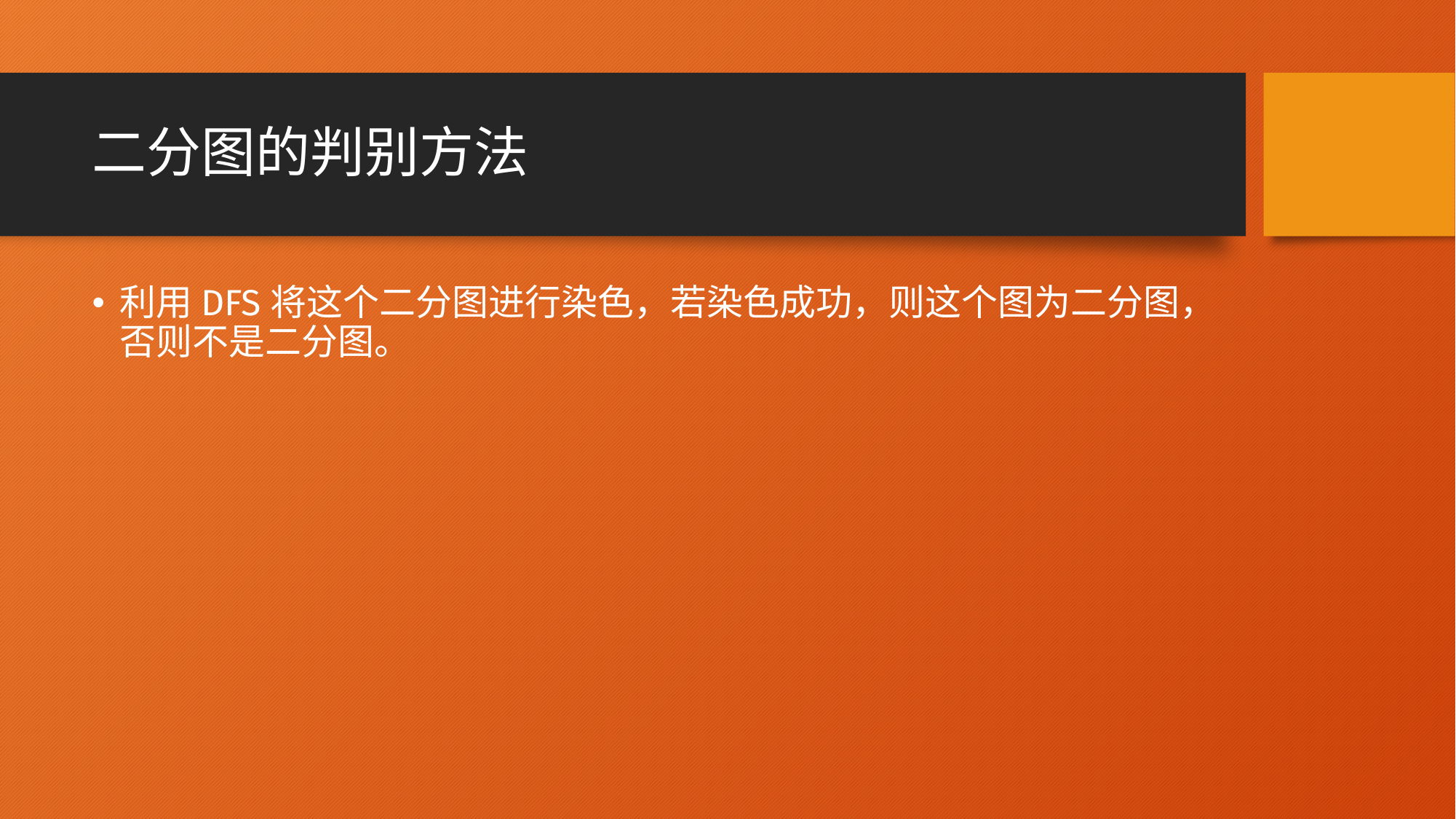

# 二分图的判别方法
利用DFS将这个二分图进行染色，若染色成功，则这个图为二分图，否则不是二分图。